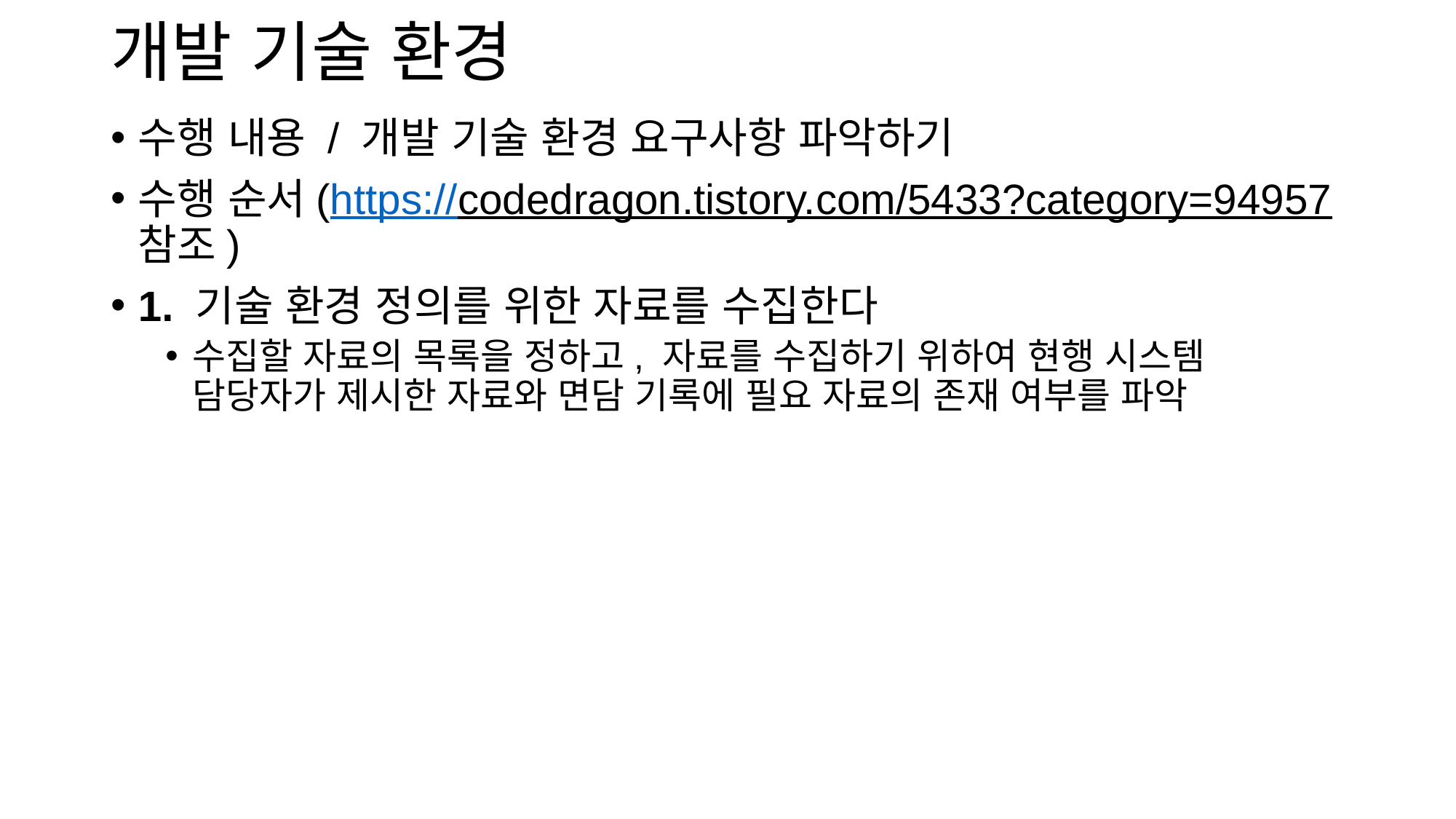

# 개발 기술 환경
수행 내용 / 개발 기술 환경 요구사항 파악하기
수행 순서(https://codedragon.tistory.com/5433?category=94957 참조)
1. 기술 환경 정의를 위한 자료를 수집한다
수집할 자료의 목록을 정하고, 자료를 수집하기 위하여 현행 시스템 담당자가 제시한 자료와 면담 기록에 필요 자료의 존재 여부를 파악